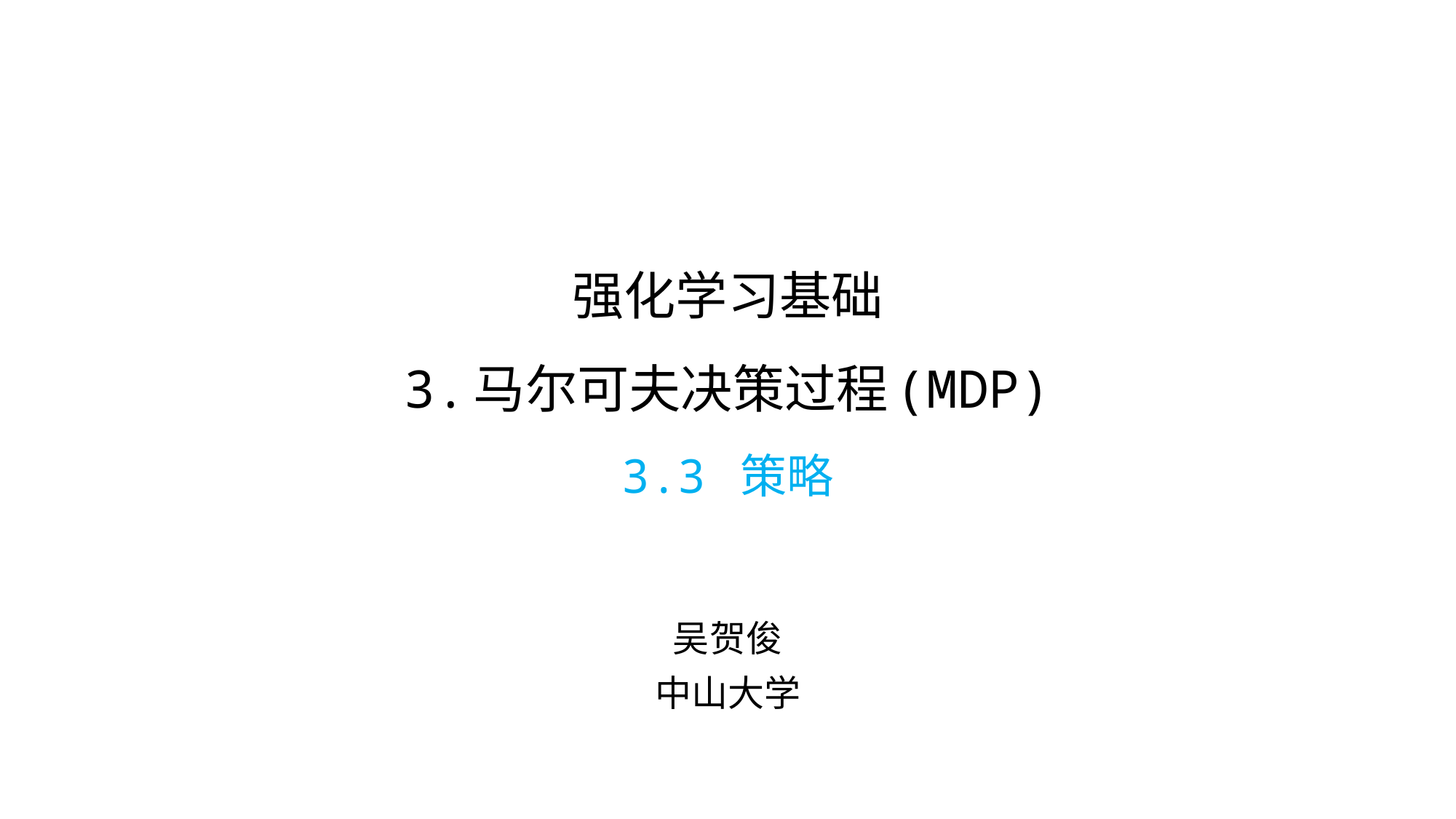

# 强化学习基础 3.马尔可夫决策过程(MDP) 3.3 策略

吴贺俊
中山大学